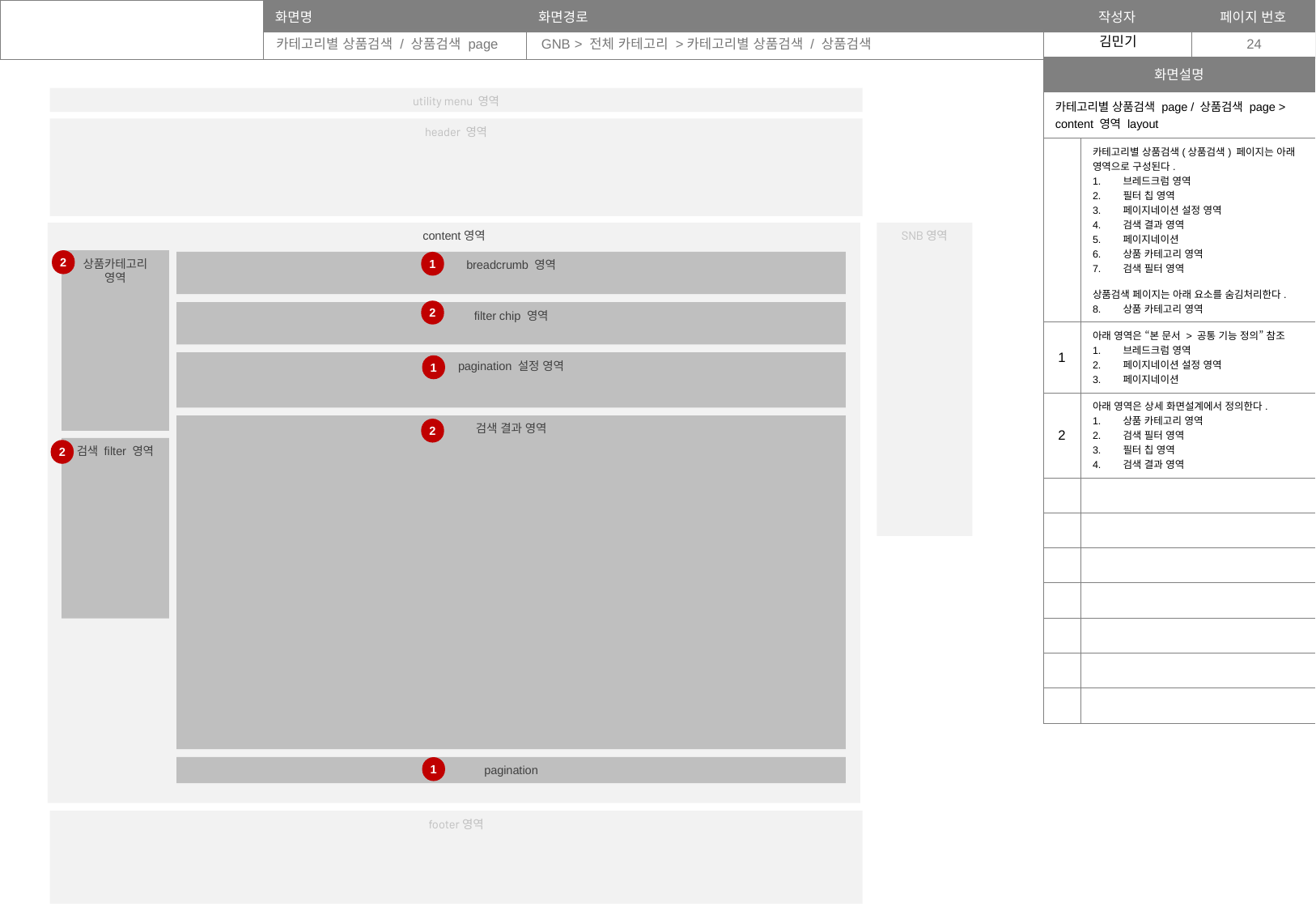

카테고리별 상품검색 / 상품검색 page
GNB > 전체 카테고리 >카테고리별 상품검색 / 상품검색
24
| 화면설명 |  |
| --- | --- |
| 카테고리별 상품검색 page / 상품검색 page > content 영역 layout |  |
|  | 카테고리별 상품검색(상품검색) 페이지는 아래 영역으로 구성된다. 브레드크럼 영역 필터 칩 영역 페이지네이션 설정 영역 검색 결과 영역 페이지네이션 상품 카테고리 영역 검색 필터 영역 상품검색 페이지는 아래 요소를 숨김처리한다. 상품 카테고리 영역 |
| 1 | 아래 영역은 “본 문서 > 공통 기능 정의” 참조 브레드크럼 영역 페이지네이션 설정 영역 페이지네이션 |
| 2 | 아래 영역은 상세 화면설계에서 정의한다. 상품 카테고리 영역 검색 필터 영역 필터 칩 영역 검색 결과 영역 |
|  |  |
|  |  |
|  |  |
|  |  |
|  |  |
|  |  |
|  |  |
utility menu 영역
header 영역
SNB영역
content영역
2
상품카테고리 영역
breadcrumb 영역
1
2
filter chip 영역
pagination 설정 영역
1
검색 결과 영역
2
검색 filter 영역
2
pagination
1
footer영역